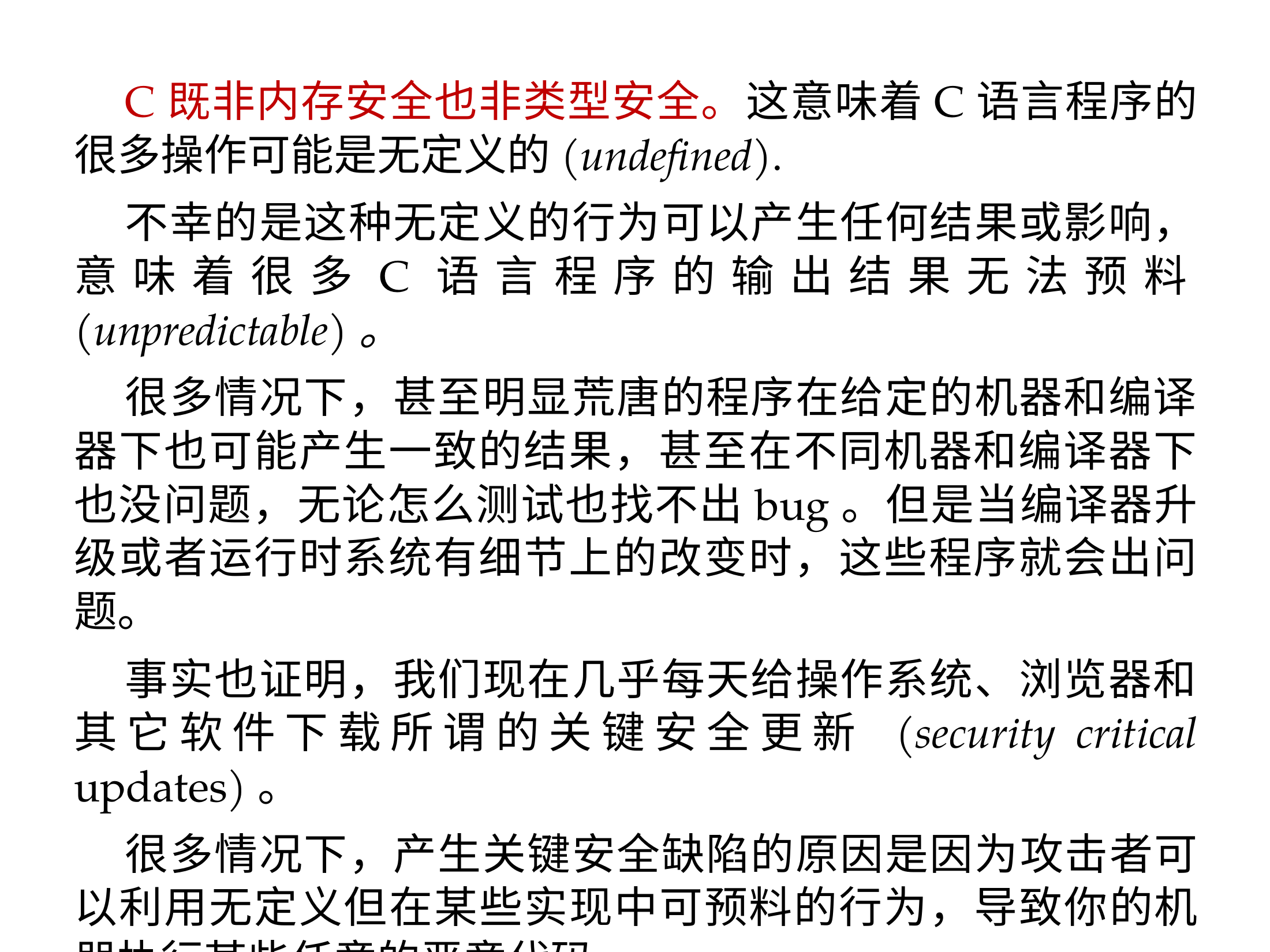

C既非内存安全也非类型安全。这意味着C语言程序的很多操作可能是无定义的(undefined).
不幸的是这种无定义的行为可以产生任何结果或影响，意味着很多C语言程序的输出结果无法预料(unpredictable)。
很多情况下，甚至明显荒唐的程序在给定的机器和编译器下也可能产生一致的结果，甚至在不同机器和编译器下也没问题，无论怎么测试也找不出bug。但是当编译器升级或者运行时系统有细节上的改变时，这些程序就会出问题。
事实也证明，我们现在几乎每天给操作系统、浏览器和其它软件下载所谓的关键安全更新 (security critical updates)。
很多情况下，产生关键安全缺陷的原因是因为攻击者可以利用无定义但在某些实现中可预料的行为，导致你的机器执行某些任意的恶意代码。
MARCH 25, 2014